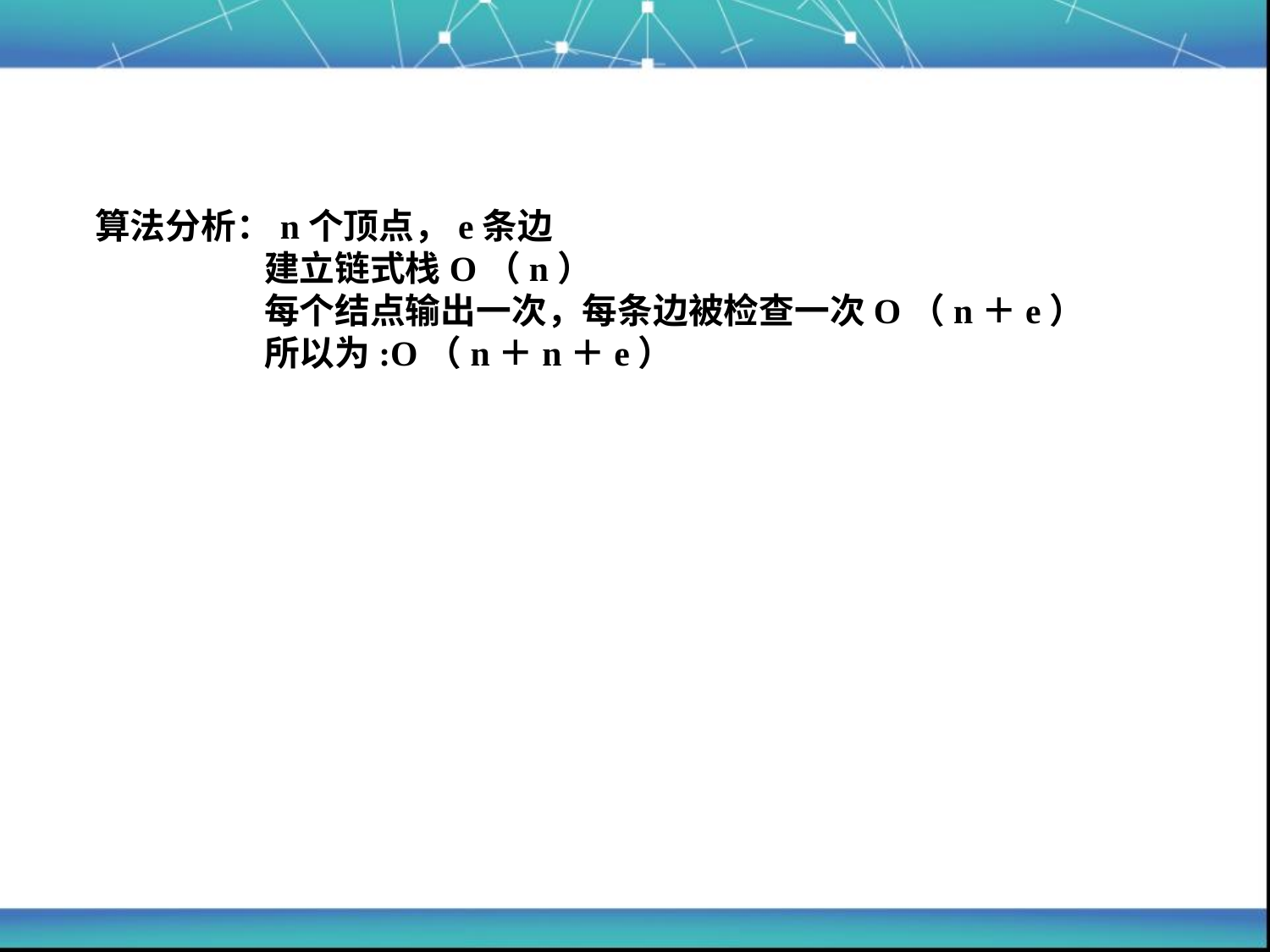

算法分析：n个顶点，e条边
                    建立链式栈O（n）
                    每个结点输出一次，每条边被检查一次O（n＋e）
                    所以为:O（n＋n＋e）